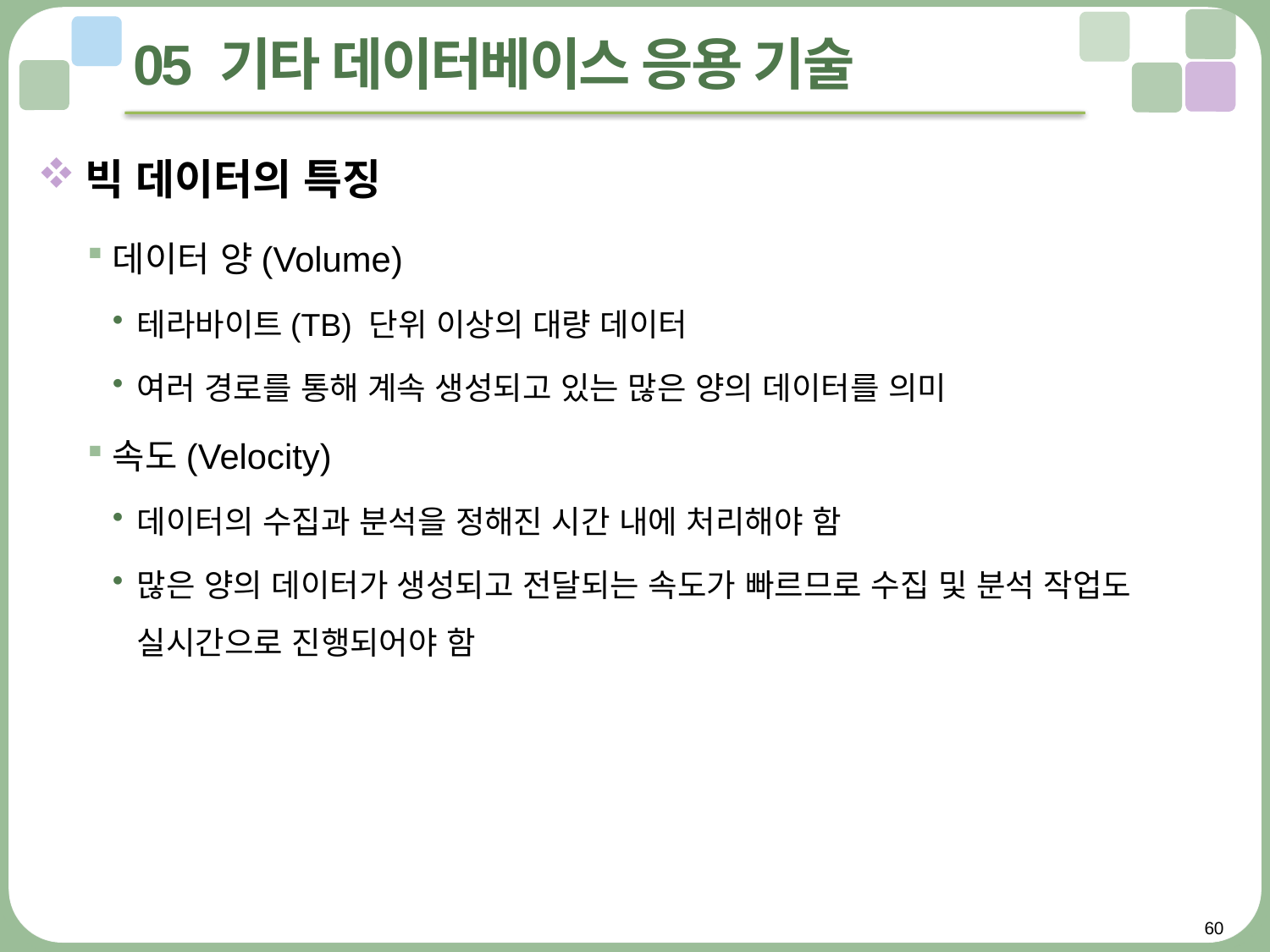

# 05 기타 데이터베이스 응용 기술
빅 데이터의 특징
데이터 양(Volume)
테라바이트(TB) 단위 이상의 대량 데이터
여러 경로를 통해 계속 생성되고 있는 많은 양의 데이터를 의미
속도(Velocity)
데이터의 수집과 분석을 정해진 시간 내에 처리해야 함
많은 양의 데이터가 생성되고 전달되는 속도가 빠르므로 수집 및 분석 작업도 실시간으로 진행되어야 함